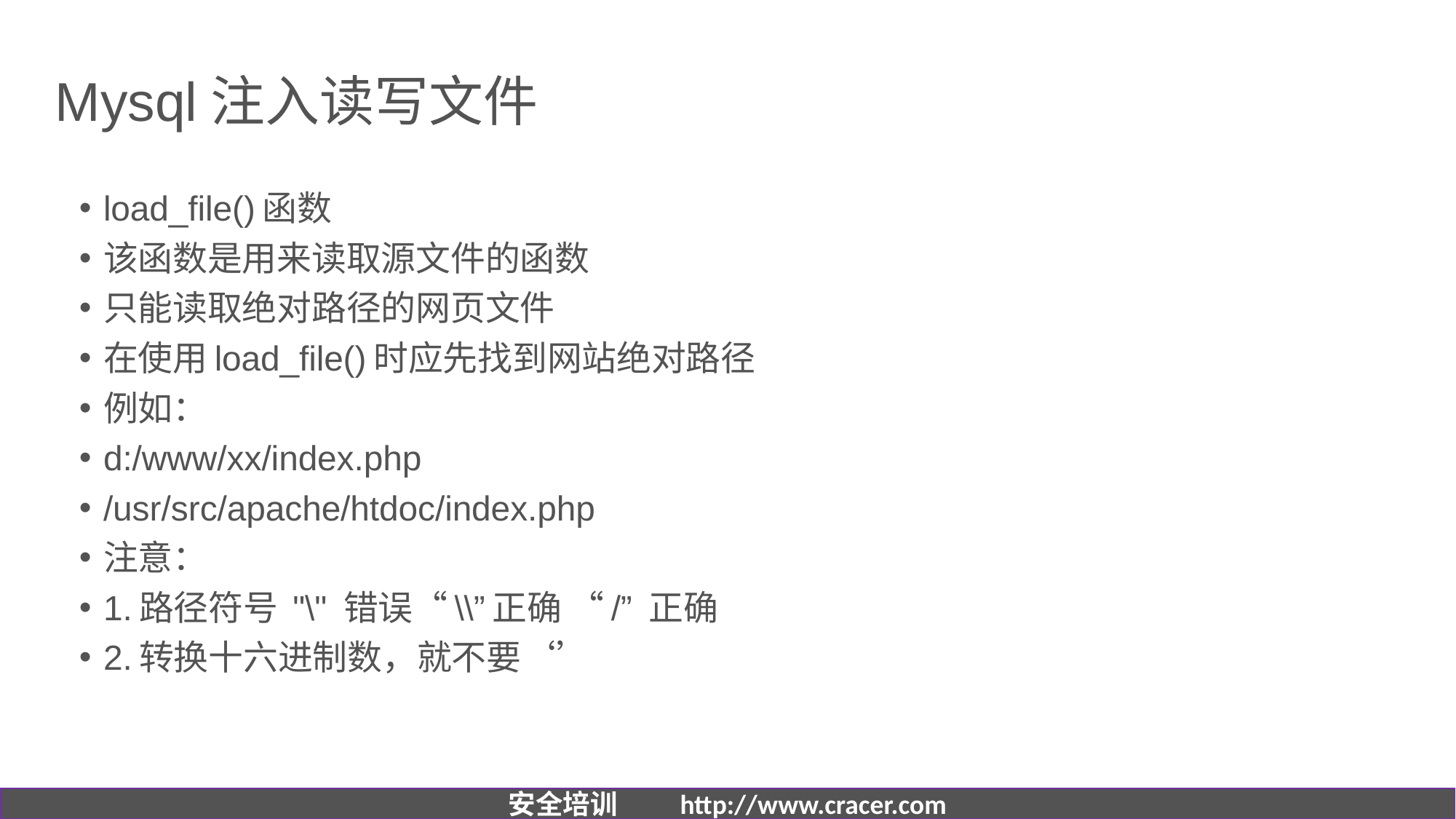

# Mysql注入读写文件
load_file()函数
该函数是用来读取源文件的函数
只能读取绝对路径的网页文件
在使用load_file()时应先找到网站绝对路径
例如：
d:/www/xx/index.php
/usr/src/apache/htdoc/index.php
注意：
1.路径符号 "\" 错误“\\”正确 “/” 正确
2.转换十六进制数，就不要‘’